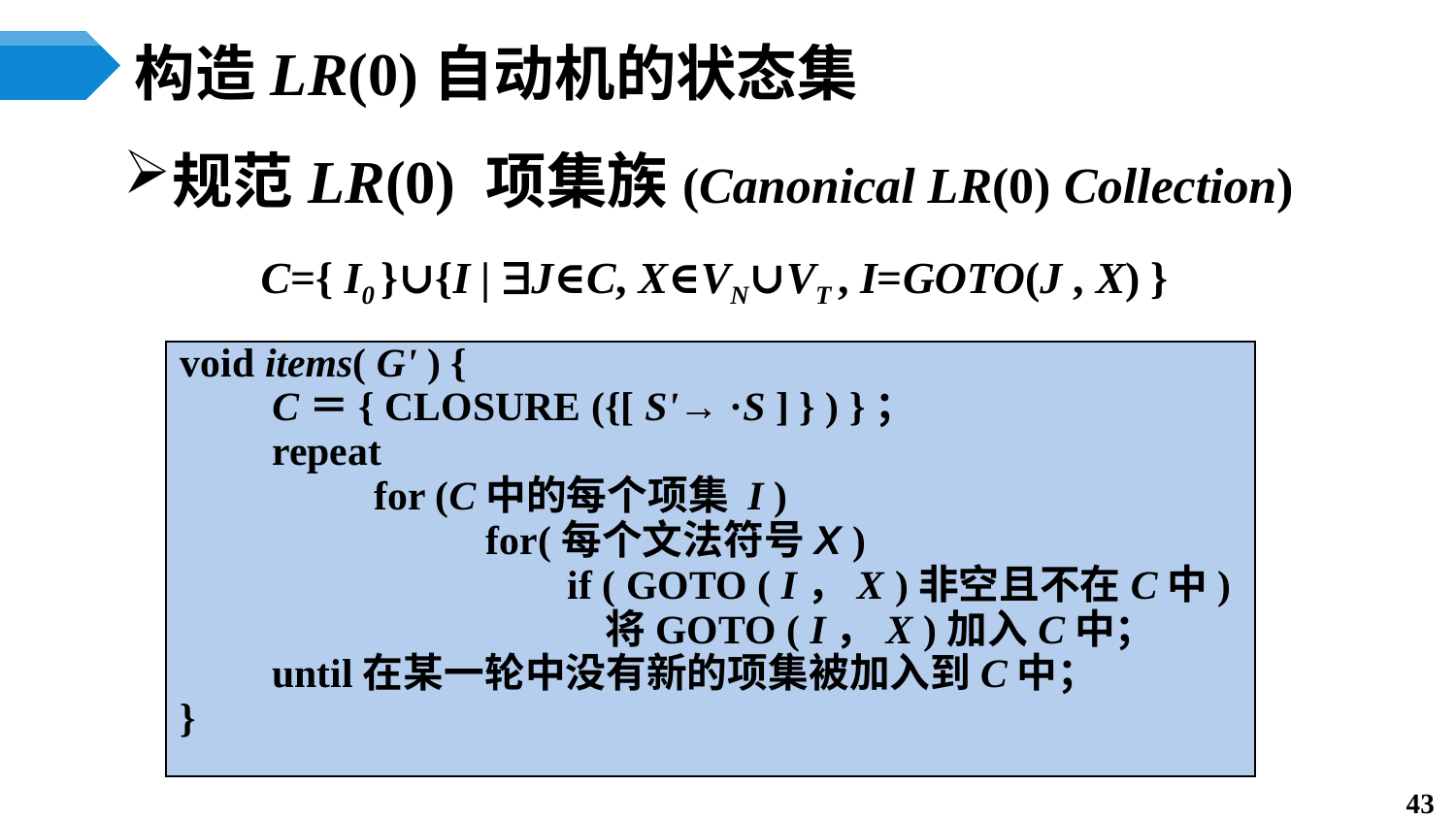

# 构造LR(0)自动机的状态集
规范LR(0) 项集族(Canonical LR(0) Collection)

C={ I0 }∪{I | ∃J∈C, X∈VN∪VT , I=GOTO(J , X) }
void items( G' ) {
         C＝{ CLOSURE ({[ S'→ ·S ] } ) }；
         repeat
                   for (C中的每个项集 I )
                              for(每个文法符号X )
                                      if ( GOTO ( I，X )非空且不在C中)
                                             将GOTO ( I，X )加入C中；
         until在某一轮中没有新的项集被加入到C中；
}